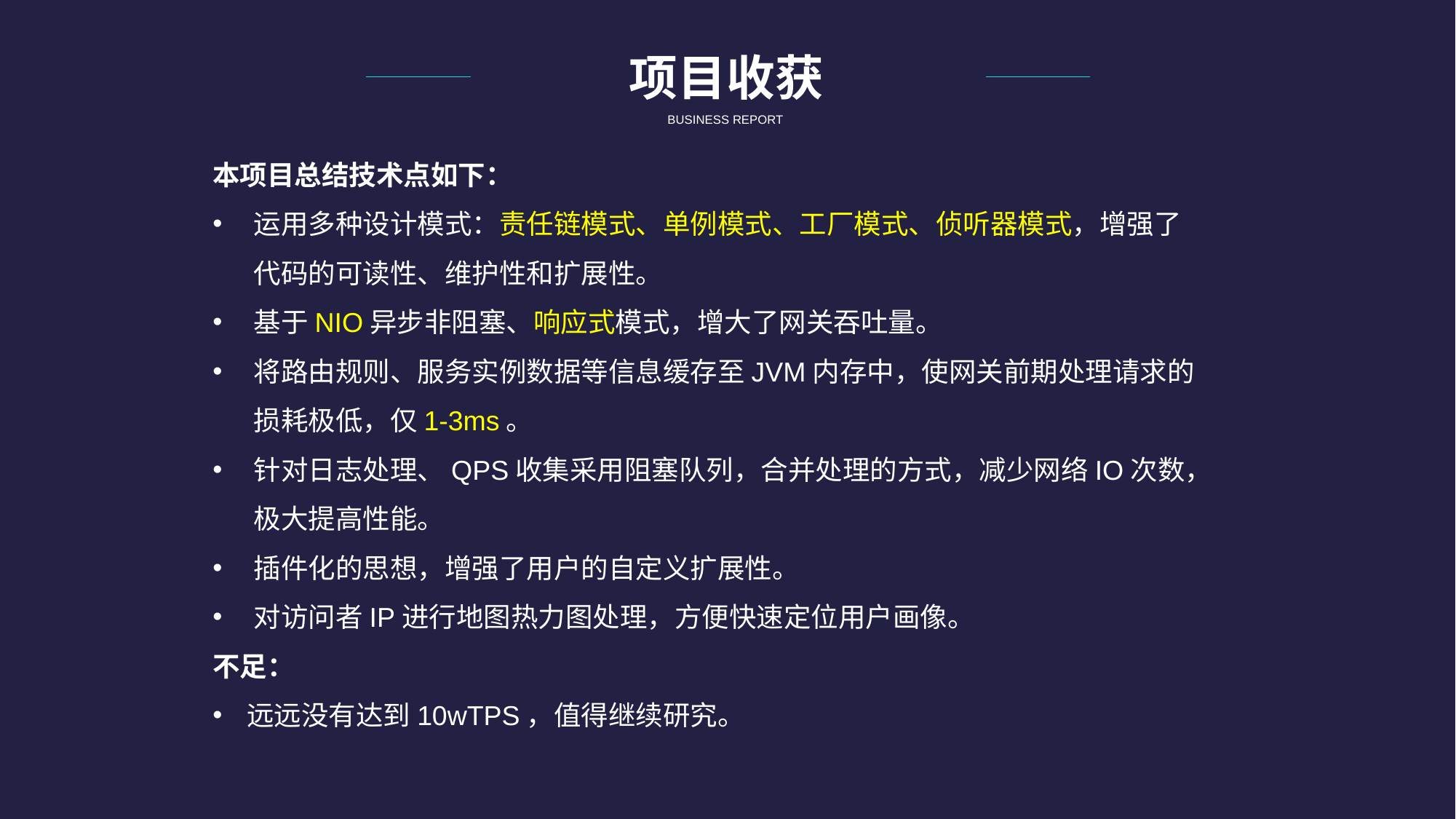

项目收获
BUSINESS REPORT
本项目总结技术点如下：
运用多种设计模式：责任链模式、单例模式、工厂模式、侦听器模式，增强了代码的可读性、维护性和扩展性。
基于NIO异步非阻塞、响应式模式，增大了网关吞吐量。
将路由规则、服务实例数据等信息缓存至JVM内存中，使网关前期处理请求的损耗极低，仅1-3ms。
针对日志处理、QPS收集采用阻塞队列，合并处理的方式，减少网络IO次数，极大提高性能。
插件化的思想，增强了用户的自定义扩展性。
对访问者IP进行地图热力图处理，方便快速定位用户画像。
不足：
远远没有达到10wTPS，值得继续研究。